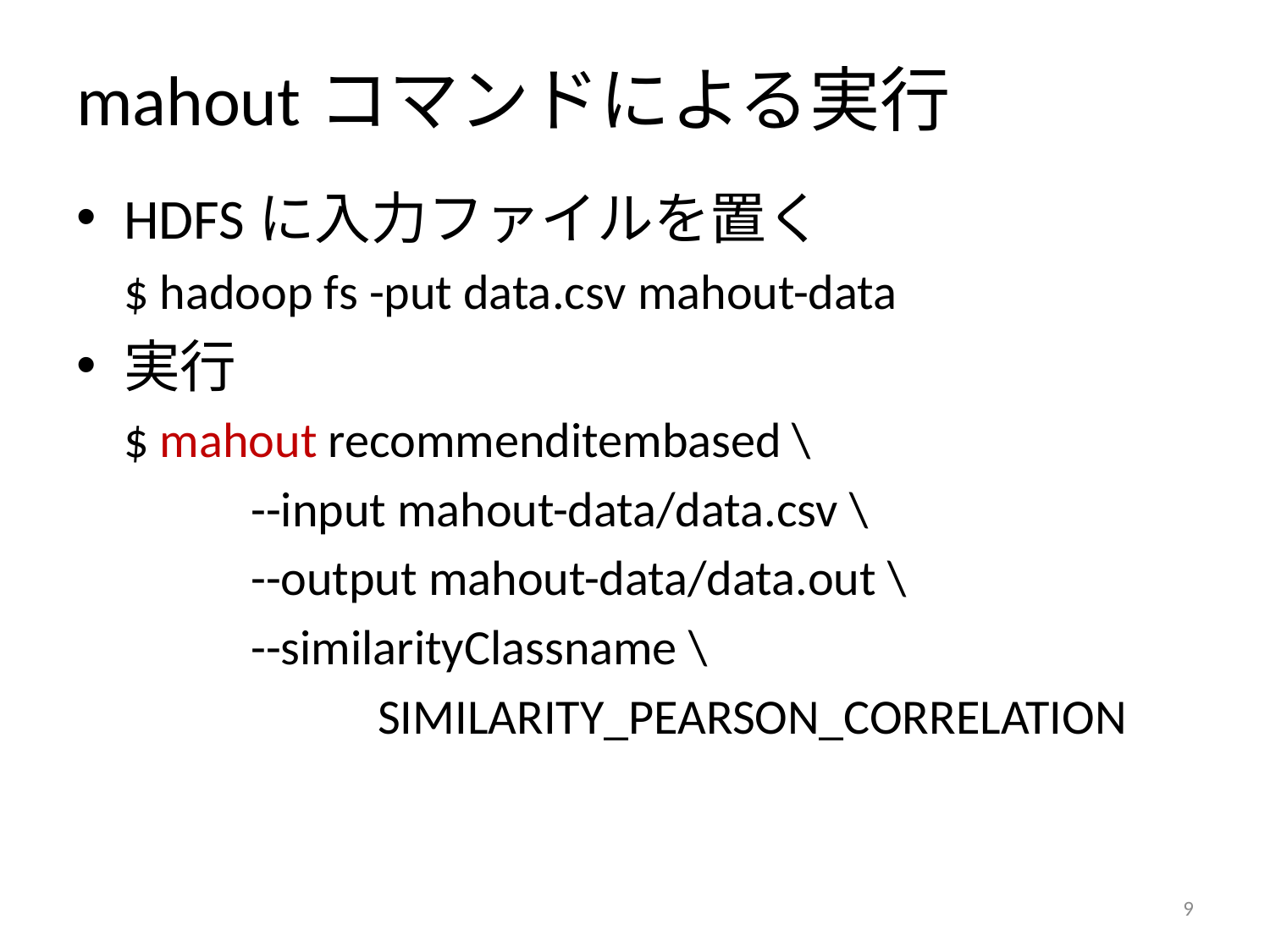

# mahoutコマンドによる実行
HDFSに入力ファイルを置く
	$ hadoop fs -put data.csv mahout-data
実行
	$ mahout recommenditembased \
		--input mahout-data/data.csv \
		--output mahout-data/data.out \
		--similarityClassname \
			SIMILARITY_PEARSON_CORRELATION

9